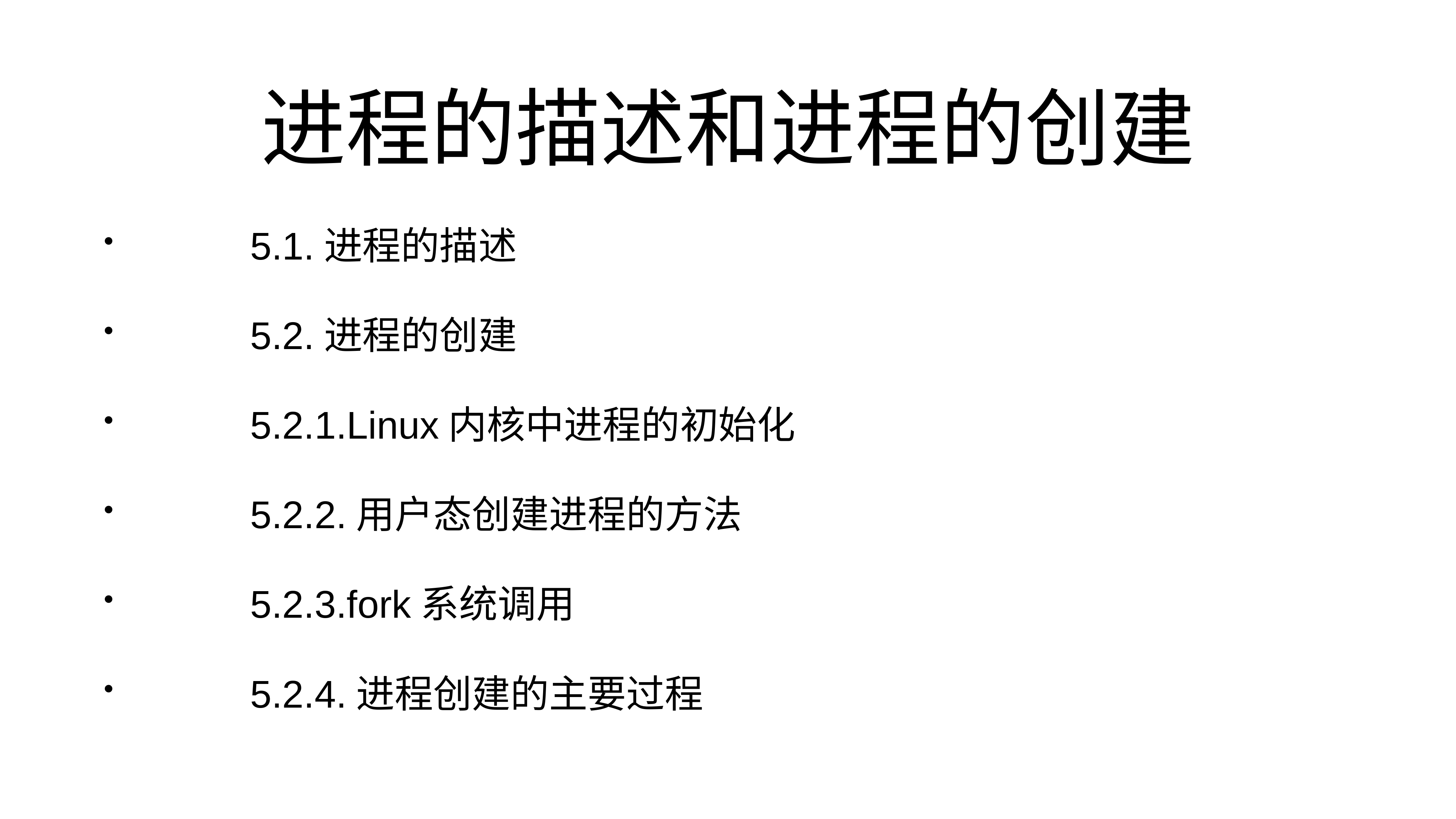

# 进程的描述和进程的创建
		5.1.进程的描述
		5.2.进程的创建
		5.2.1.Linux内核中进程的初始化
		5.2.2.用户态创建进程的方法
		5.2.3.fork系统调用
		5.2.4.进程创建的主要过程